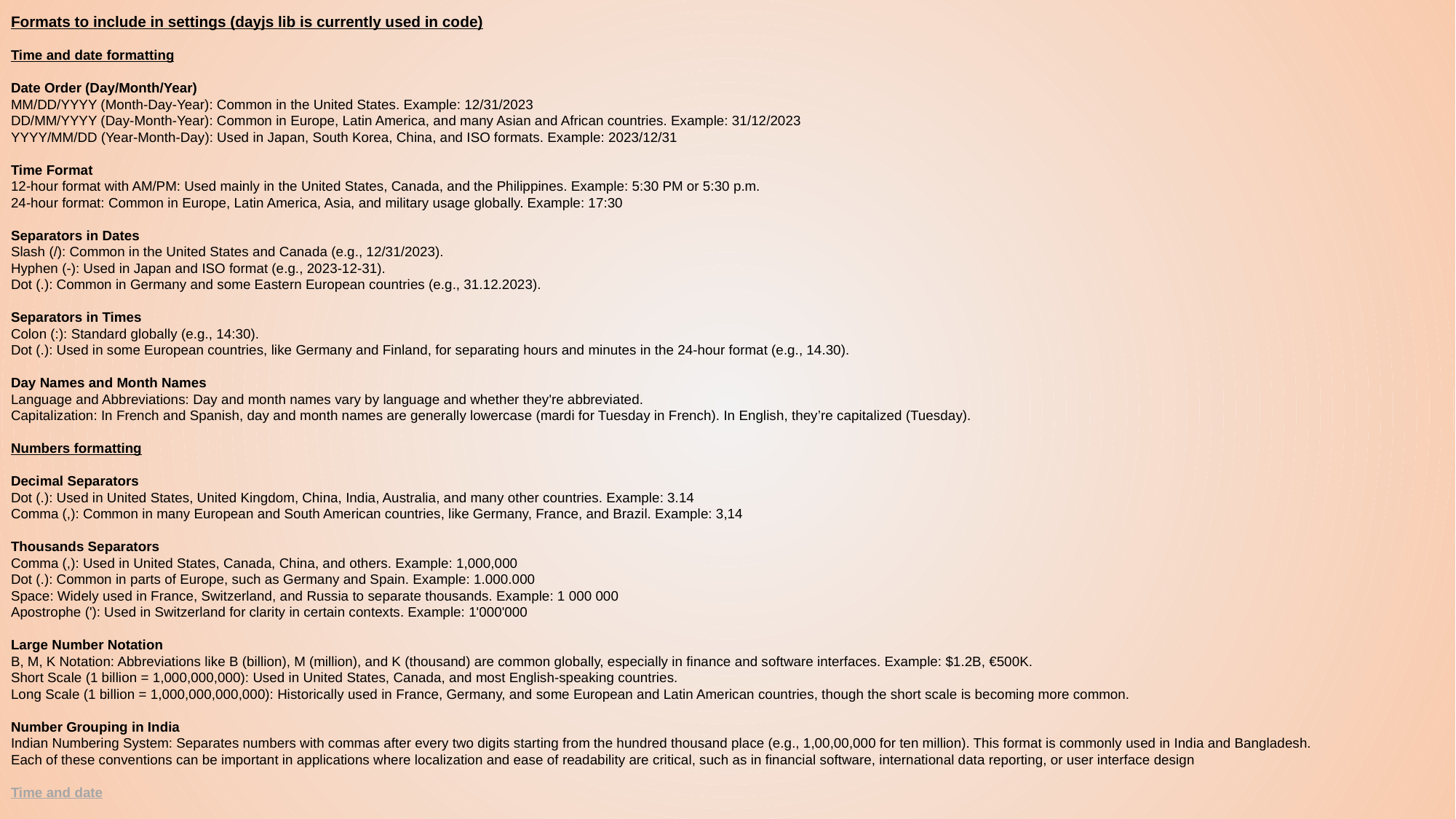

Formats to include in settings (dayjs lib is currently used in code)

Time and date formatting

Date Order (Day/Month/Year)
MM/DD/YYYY (Month-Day-Year): Common in the United States. Example: 12/31/2023
DD/MM/YYYY (Day-Month-Year): Common in Europe, Latin America, and many Asian and African countries. Example: 31/12/2023
YYYY/MM/DD (Year-Month-Day): Used in Japan, South Korea, China, and ISO formats. Example: 2023/12/31

Time Format
12-hour format with AM/PM: Used mainly in the United States, Canada, and the Philippines. Example: 5:30 PM or 5:30 p.m.
24-hour format: Common in Europe, Latin America, Asia, and military usage globally. Example: 17:30

Separators in Dates
Slash (/): Common in the United States and Canada (e.g., 12/31/2023).
Hyphen (-): Used in Japan and ISO format (e.g., 2023-12-31).
Dot (.): Common in Germany and some Eastern European countries (e.g., 31.12.2023).

Separators in Times
Colon (:): Standard globally (e.g., 14:30).
Dot (.): Used in some European countries, like Germany and Finland, for separating hours and minutes in the 24-hour format (e.g., 14.30).

Day Names and Month Names
Language and Abbreviations: Day and month names vary by language and whether they're abbreviated.
Capitalization: In French and Spanish, day and month names are generally lowercase (mardi for Tuesday in French). In English, they’re capitalized (Tuesday).

Numbers formatting

Decimal Separators
Dot (.): Used in United States, United Kingdom, China, India, Australia, and many other countries. Example: 3.14
Comma (,): Common in many European and South American countries, like Germany, France, and Brazil. Example: 3,14

Thousands Separators
Comma (,): Used in United States, Canada, China, and others. Example: 1,000,000
Dot (.): Common in parts of Europe, such as Germany and Spain. Example: 1.000.000
Space: Widely used in France, Switzerland, and Russia to separate thousands. Example: 1 000 000
Apostrophe ('): Used in Switzerland for clarity in certain contexts. Example: 1'000'000

Large Number Notation
B, M, K Notation: Abbreviations like B (billion), M (million), and K (thousand) are common globally, especially in finance and software interfaces. Example: $1.2B, €500K.
Short Scale (1 billion = 1,000,000,000): Used in United States, Canada, and most English-speaking countries.
Long Scale (1 billion = 1,000,000,000,000): Historically used in France, Germany, and some European and Latin American countries, though the short scale is becoming more common.

Number Grouping in India
Indian Numbering System: Separates numbers with commas after every two digits starting from the hundred thousand place (e.g., 1,00,00,000 for ten million). This format is commonly used in India and Bangladesh.
Each of these conventions can be important in applications where localization and ease of readability are critical, such as in financial software, international data reporting, or user interface design

Time and date

Date and Time Separators Combined
Comma Separation: Common in the United States when combining date and time, often placing the time after a comma (e.g., December 31, 2023, 5:30 PM).
No Separation: Some countries combine without commas, as in ISO (e.g., 2023-12-31 17:30).

Week Starting Day
Sunday Start: The United States and some Latin American countries consider Sunday as the start of the week.
Monday Start: Most of Europe, Asia, and ISO standards use Monday as the week’s starting day.
Saturday Start: In countries with Islamic work weeks, such as Saudi Arabia, the week may start on Saturday or Sunday.

Specialized Regional Formats
India: Often uses a mix of DD-MM-YYYY and day-month-year format in English (31-12-2023).
China: Uses the format YYYY年MM月DD日, adding characters for "year," "month," and "day" (2023年12月31日).
Iran and Afghanistan: Use the Persian calendar (Solar Hijri), which differs in months and years compared to the Gregorian calendar.

Era Notation
Japan: Uses the Japanese era system (e.g., Reiwa 5 for the year 2023).
Korea and Taiwan: Often reference the year according to local calendars alongside the Gregorian year.

Ordinal vs. Cardinal Days
Ordinal Days: Used in the United Kingdom and some English-speaking countries (e.g., "31st December 2023").
Cardinal Days: Used in the United States (e.g., "December 31, 2023").

Numbers

Negative Number Format
Minus Sign Before: -1,000 (common in United States, United Kingdom, Australia).
Parentheses: Used in accounting and financial statements in English-speaking countries to denote negative numbers ((1,000)).
After the Number: In some European contexts, negative symbols appear after the number (1.000-).

Scientific Notation and Engineering Notation
Scientific Notation: Commonly written as 1.2e+10 or 1.2E10 in most programming languages globally.
Engineering Notation: More commonly used in technical fields in places like Europe and the United States, where the exponent is a multiple of three (e.g., 1.2 x 10^9).

Percentage Notation
No Space: In United States, Canada, and Australia, the percentage is written without a space (50%).
Space before %: In France, Germany, Italy, and some European countries, there is a space between the number and the % symbol (50 %).

Currency Notation
Currency Symbol Position:
Before the amount: Common in United States ($1,000), United Kingdom (£1,000), Japan (¥1,000).
After the amount: Common in European countries like France (1 000 €) and Germany (1.000 €).
Currency Codes: In international contexts, the currency code is often used (e.g., USD 1,000 or 1,000 USD), particularly when clarity is needed in financial documents.